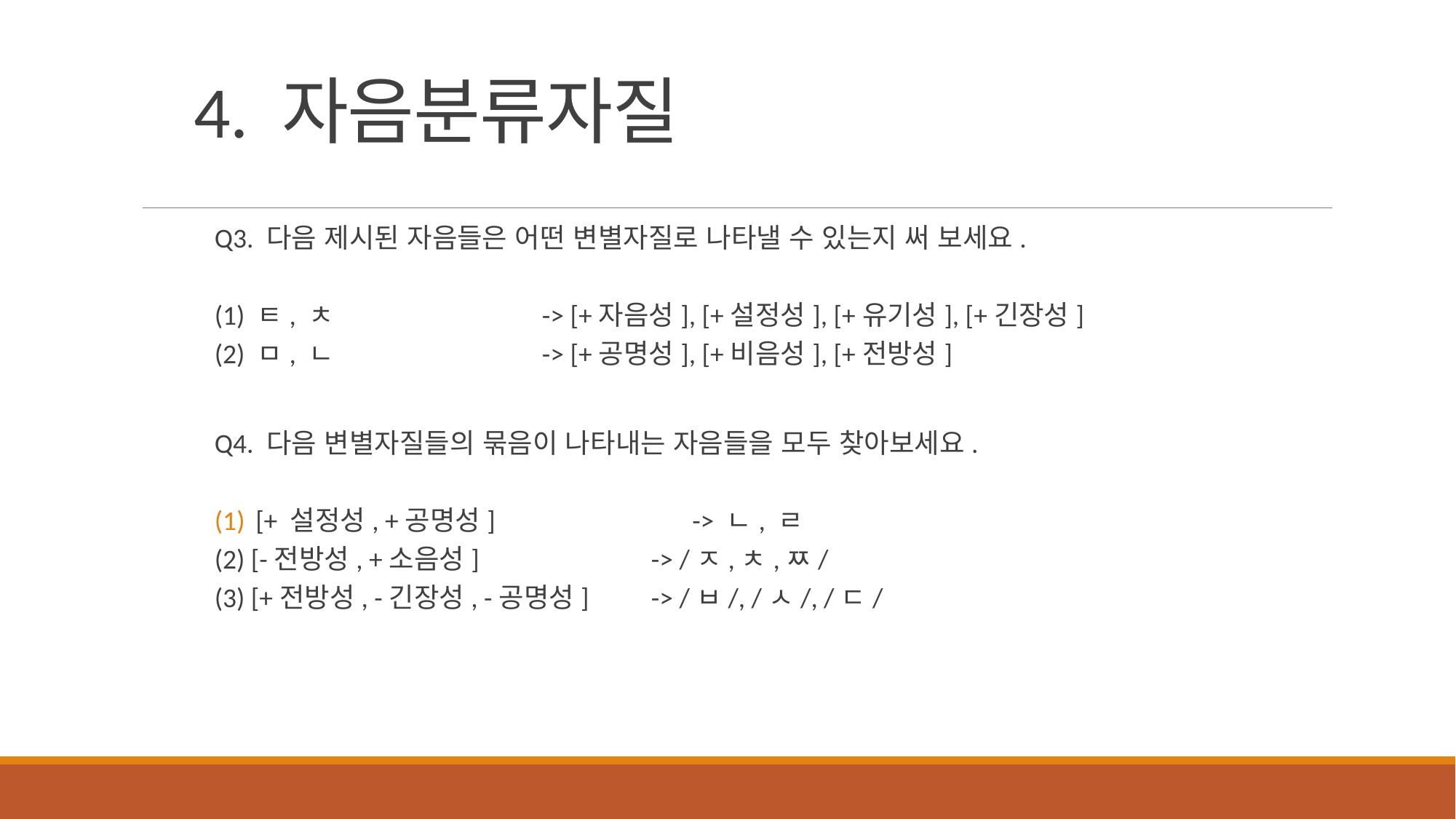

# 4. 자음분류자질

Q3. 다음 제시된 자음들은 어떤 변별자질로 나타낼 수 있는지 써 보세요.

(1) ㅌ, ㅊ 		-> [+자음성], [+설정성], [+유기성], [+긴장성]
(2) ㅁ, ㄴ		-> [+공명성], [+비음성], [+전방성]

Q4. 다음 변별자질들의 묶음이 나타내는 자음들을 모두 찾아보세요.

[+ 설정성, +공명성]		-> ㄴ, ㄹ
(2) [-전방성, +소음성]		-> /ㅈ,ㅊ,ㅉ/
(3) [+전방성, -긴장성, -공명성]	-> /ㅂ/, /ㅅ/, /ㄷ/